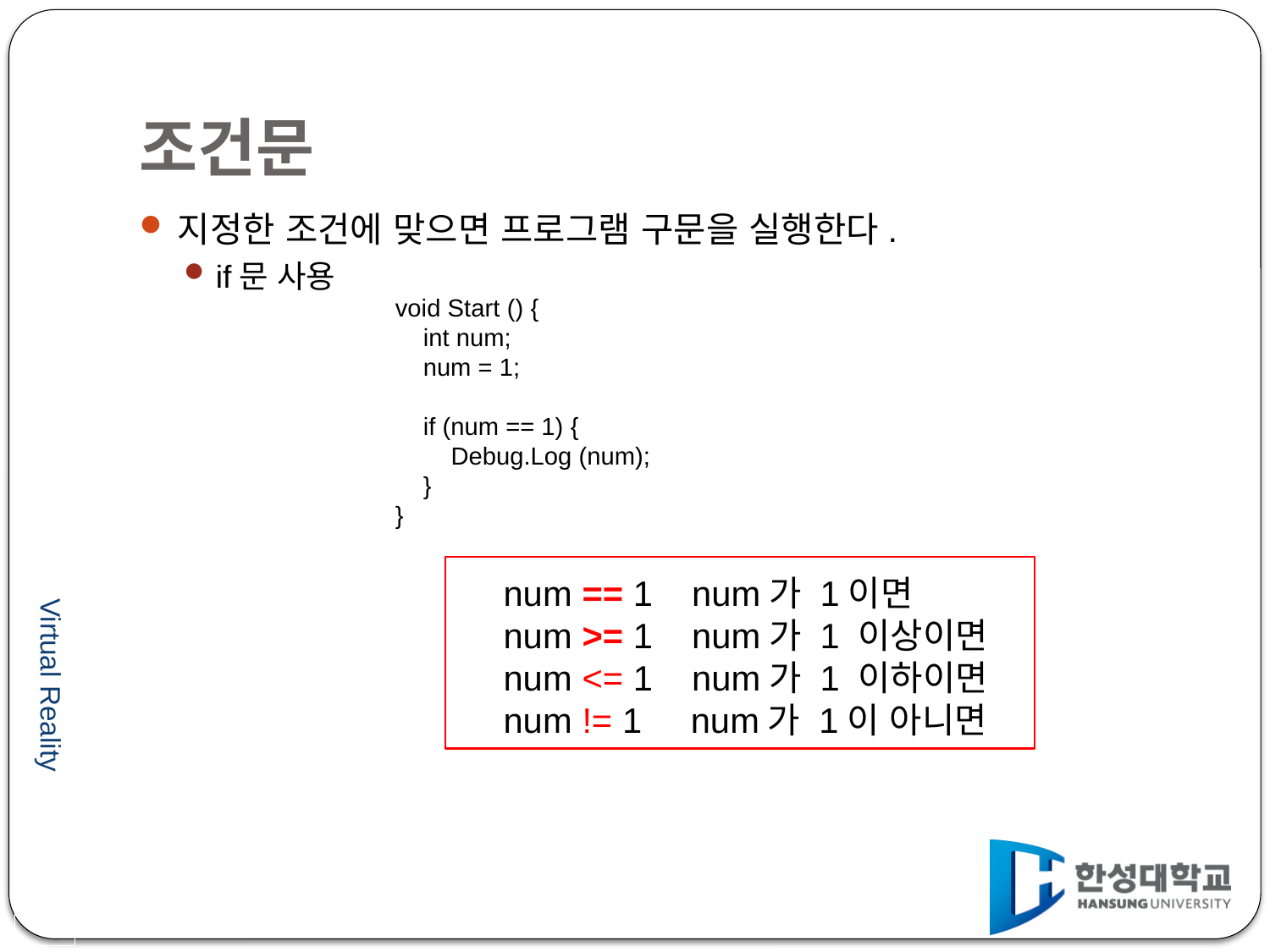

# 조건문
지정한 조건에 맞으면 프로그램 구문을 실행한다.
if문 사용
    void Start () {
        int num;
        num = 1;
        if (num == 1) {
            Debug.Log (num);
        }
    }

num == 1    num가 1이면
num >= 1    num가 1 이상이면
num <= 1    num가 1 이하이면
num != 1     num가 1이 아니면